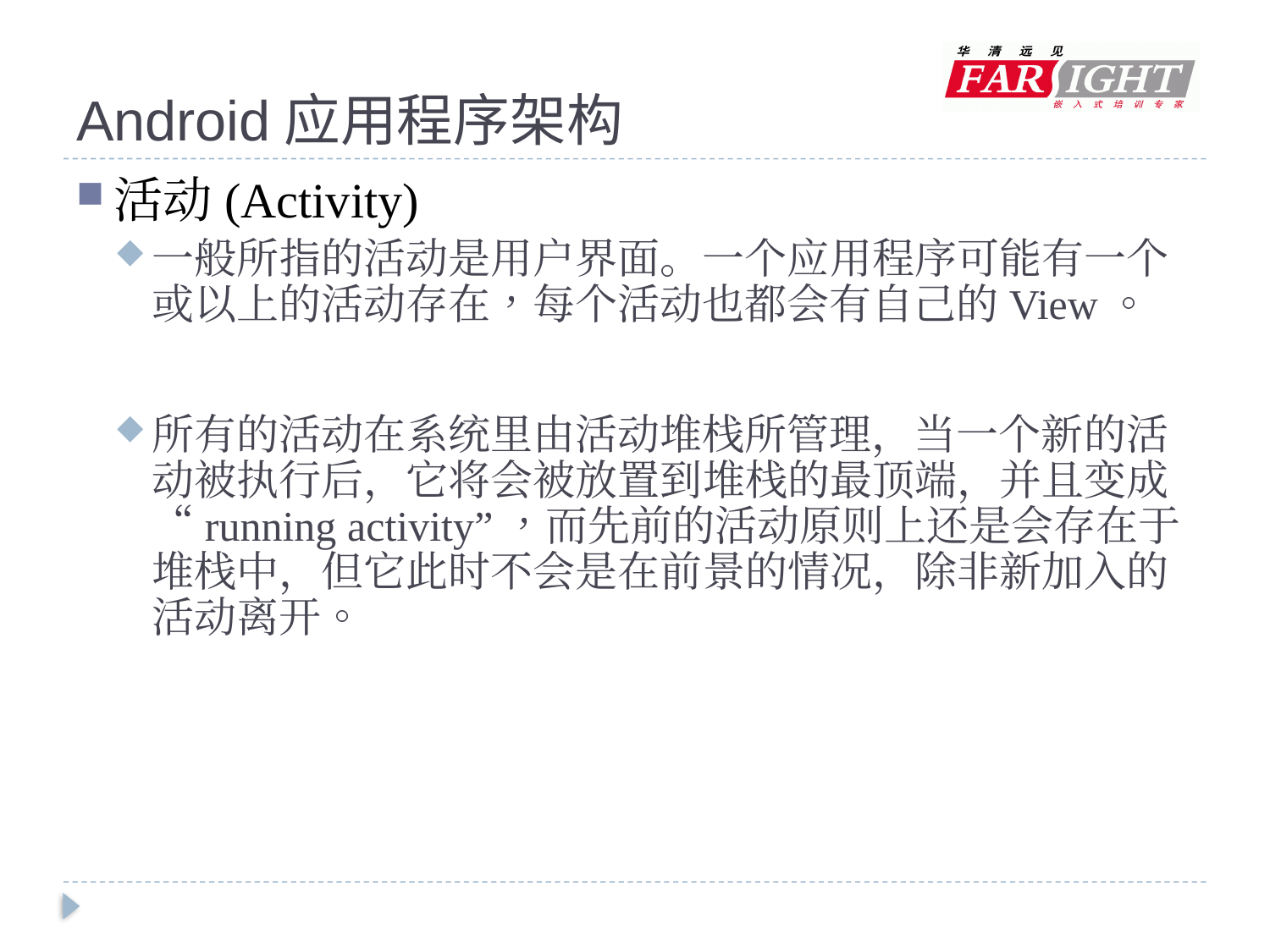

# Android应用程序架构
活动(Activity)
一般所指的活动是用户界面。一个应用程序可能有一个或以上的活动存在，每个活动也都会有自己的View。

所有的活动在系统里由活动堆栈所管理，当一个新的活动被执行后，它将会被放置到堆栈的最顶端，并且变成“running activity”，而先前的活动原则上还是会存在于堆栈中，但它此时不会是在前景的情况，除非新加入的活动离开。